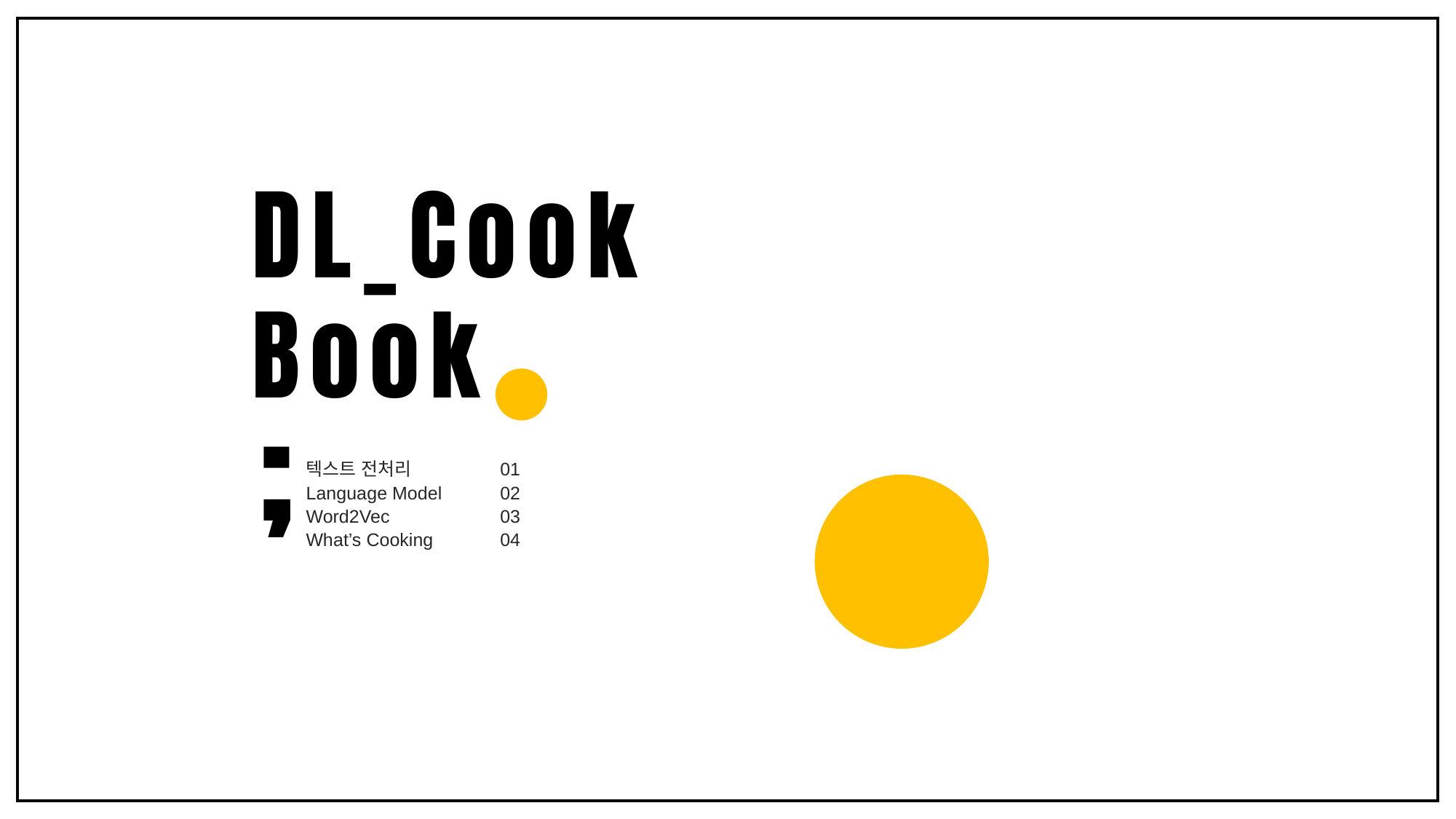

DL_Cook
Book

;
텍스트 전처리
01
Language Model
02
Word2Vec
03
What’s Cooking
04